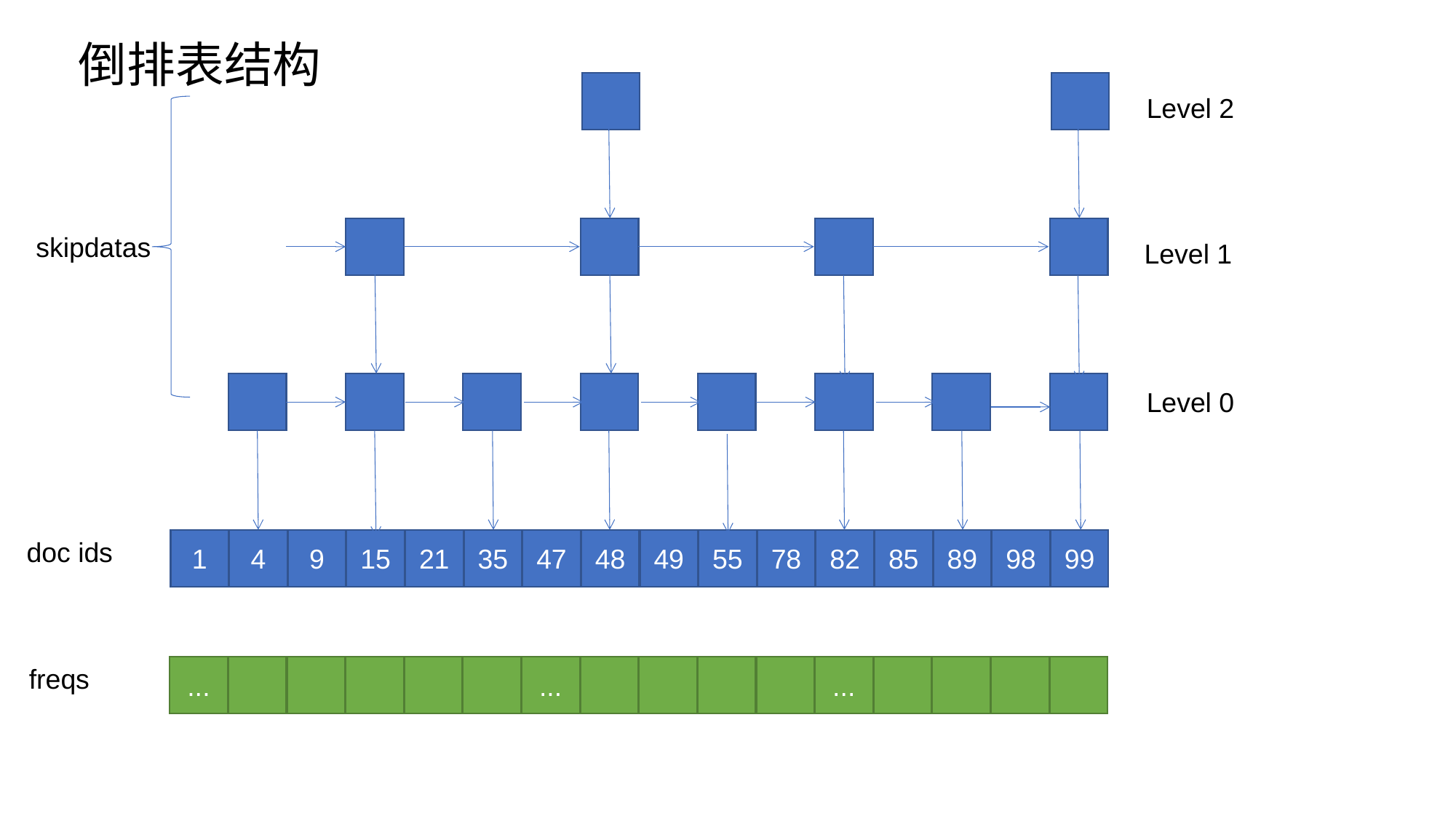

倒排表结构

Level 2

skipdatas
Level 1

Level 0
doc ids
1
4
9
15
21
35
47
48
49
55
78
82
85
89
98
99
freqs
...

...

...